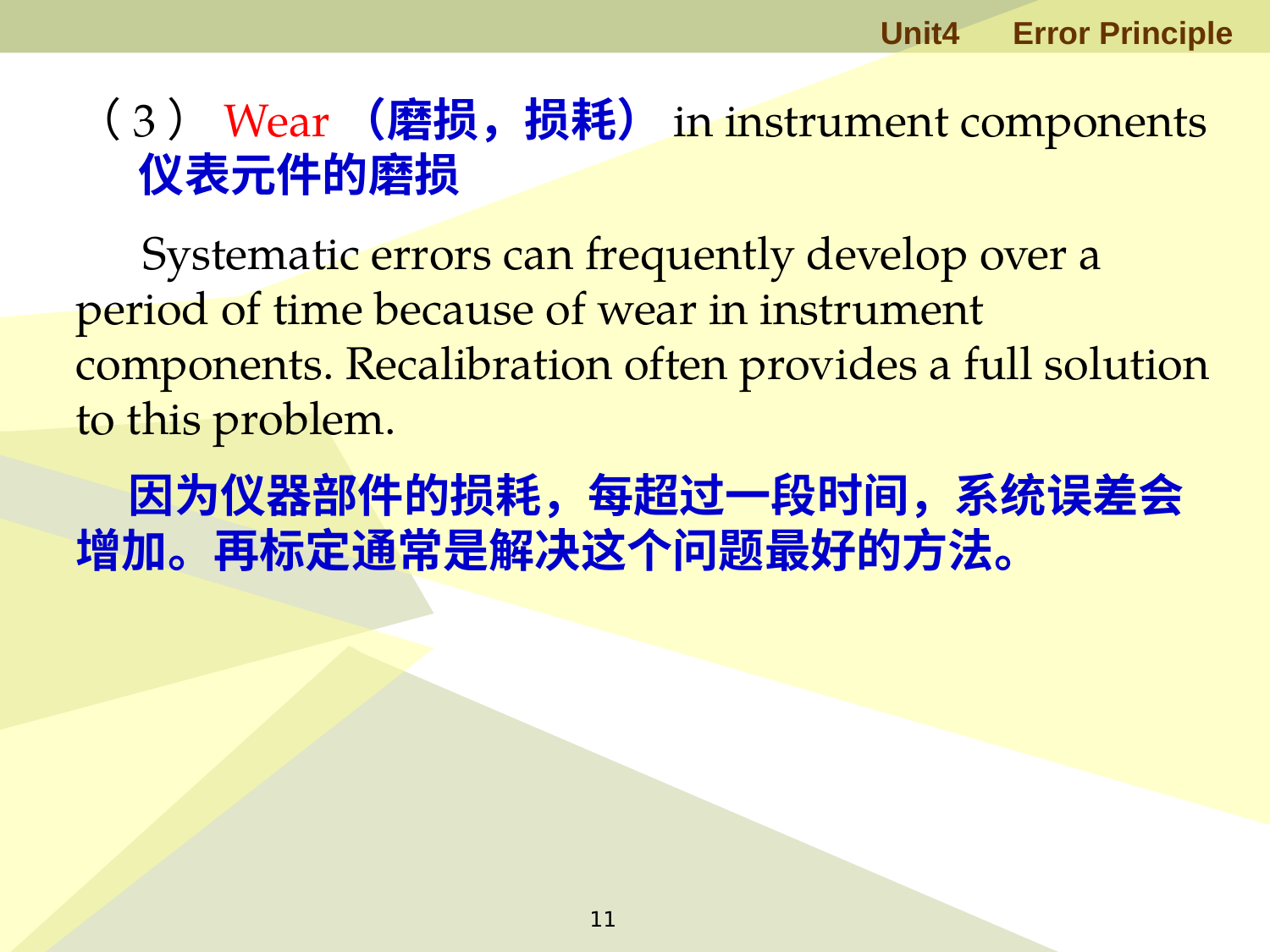

（3）Wear（磨损，损耗）in instrument components
     仪表元件的磨损
   Systematic errors can frequently develop over a period of time because of wear in instrument components. Recalibration often provides a full solution to this problem.
    因为仪器部件的损耗，每超过一段时间，系统误差会增加。再标定通常是解决这个问题最好的方法。

11